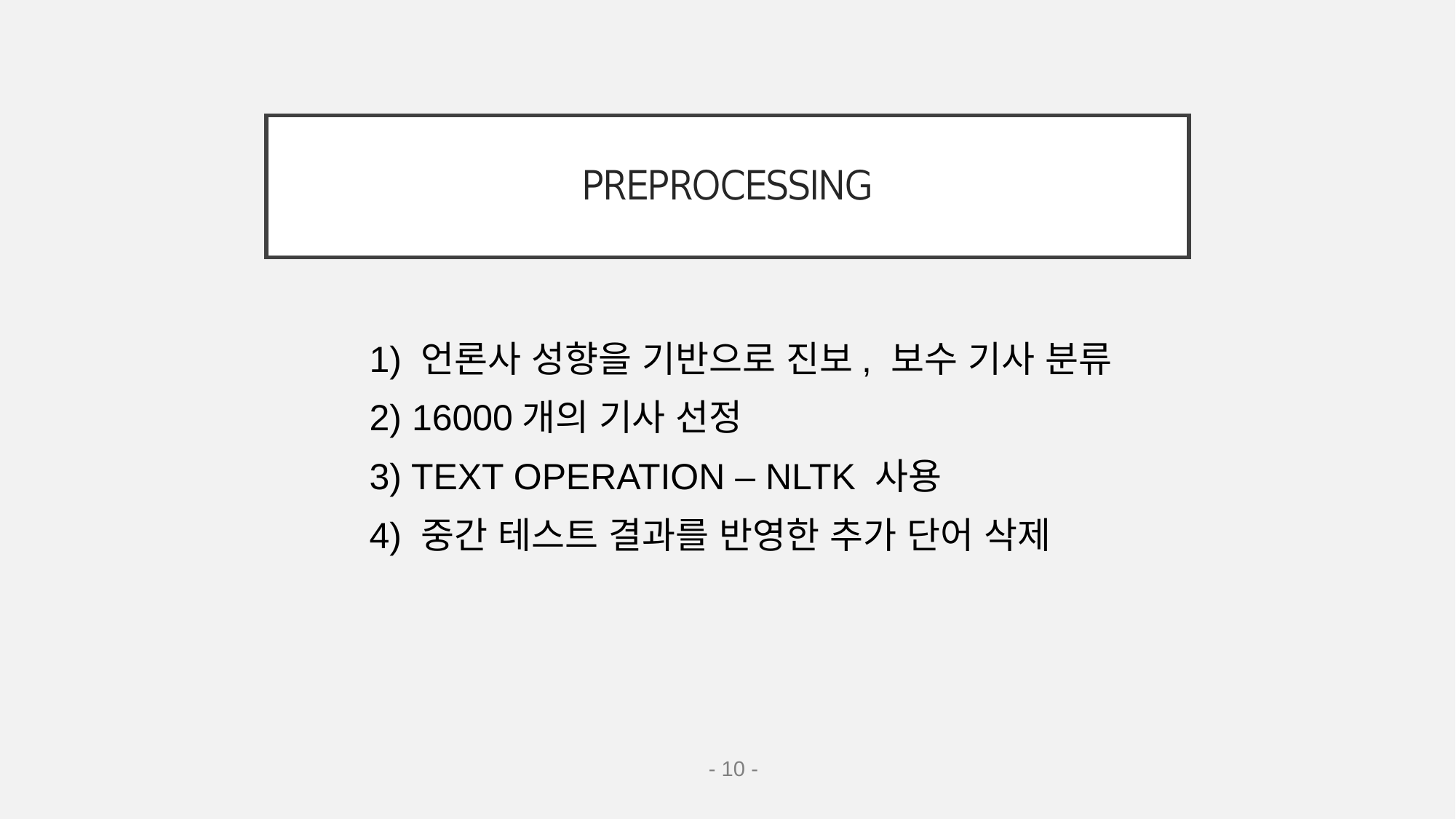

# PREPROCESSING
1) 언론사 성향을 기반으로 진보, 보수 기사 분류
2) 16000개의 기사 선정
3) TEXT OPERATION – NLTK 사용
4) 중간 테스트 결과를 반영한 추가 단어 삭제
- 10 -